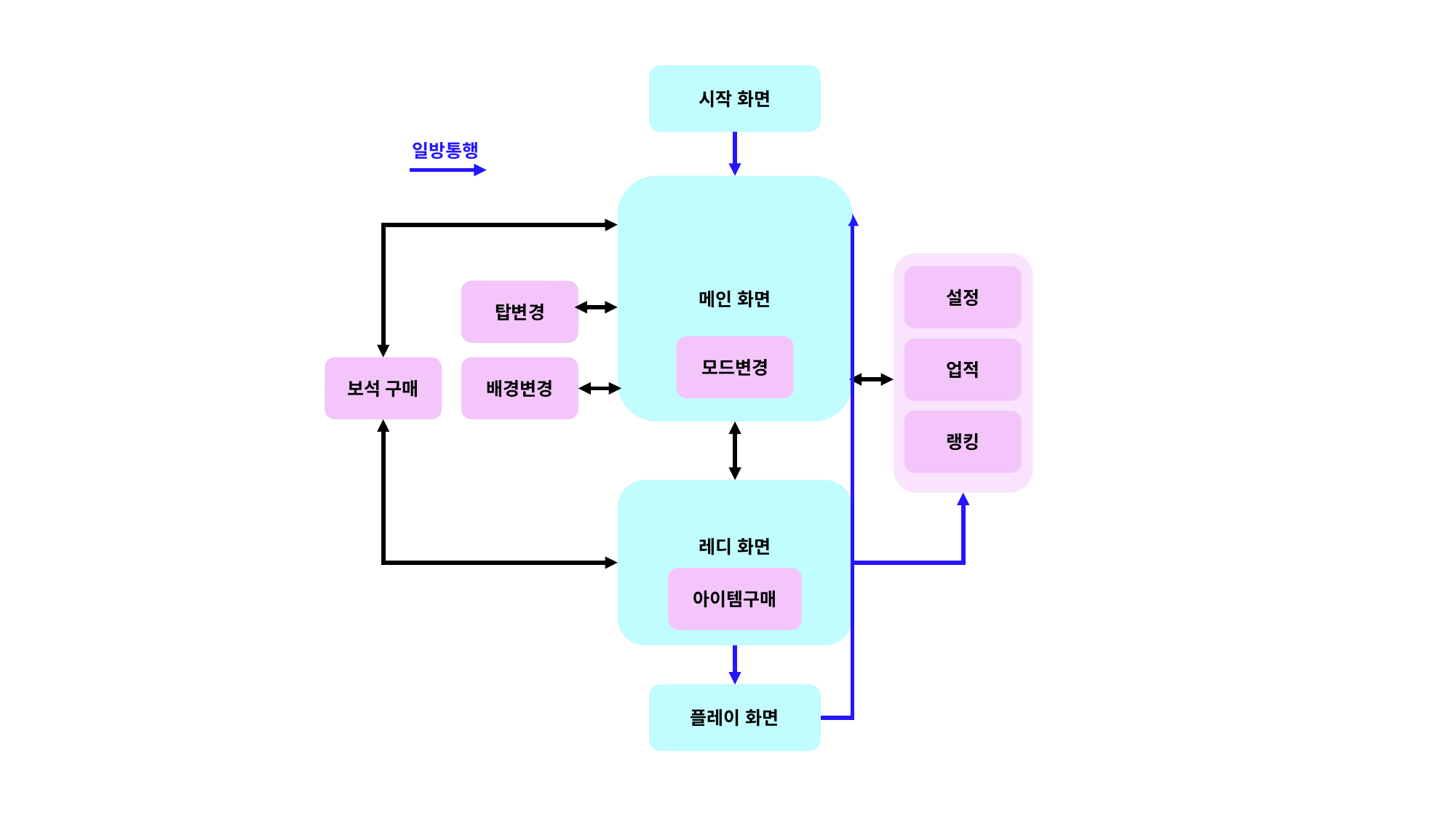

시작 화면
일방통행
메인 화면

설정
탑변경
모드변경
업적
보석 구매
배경변경
랭킹
레디 화면

아이템구매
플레이 화면